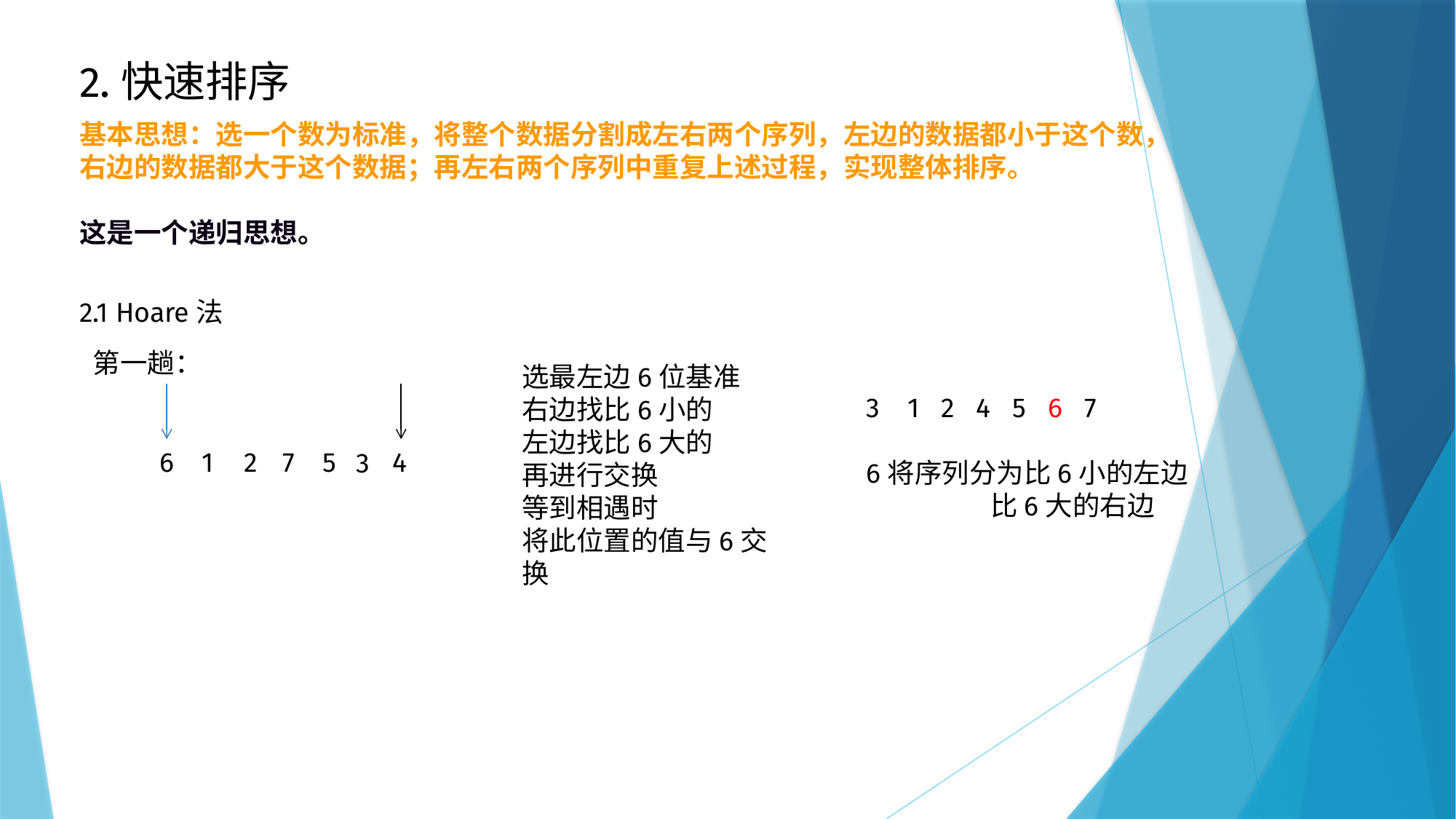

2.快速排序
基本思想：选一个数为标准，将整个数据分割成左右两个序列，左边的数据都小于这个数，右边的数据都大于这个数据；再左右两个序列中重复上述过程，实现整体排序。
这是一个递归思想。
2.1 Hoare法
第一趟：
选最左边6位基准
右边找比6小的
左边找比6大的
再进行交换
等到相遇时
将此位置的值与6交换
1   2   4   5   6   7

6将序列分为比6小的左边
                   比6大的右边
6
1
2
7
5
4
3